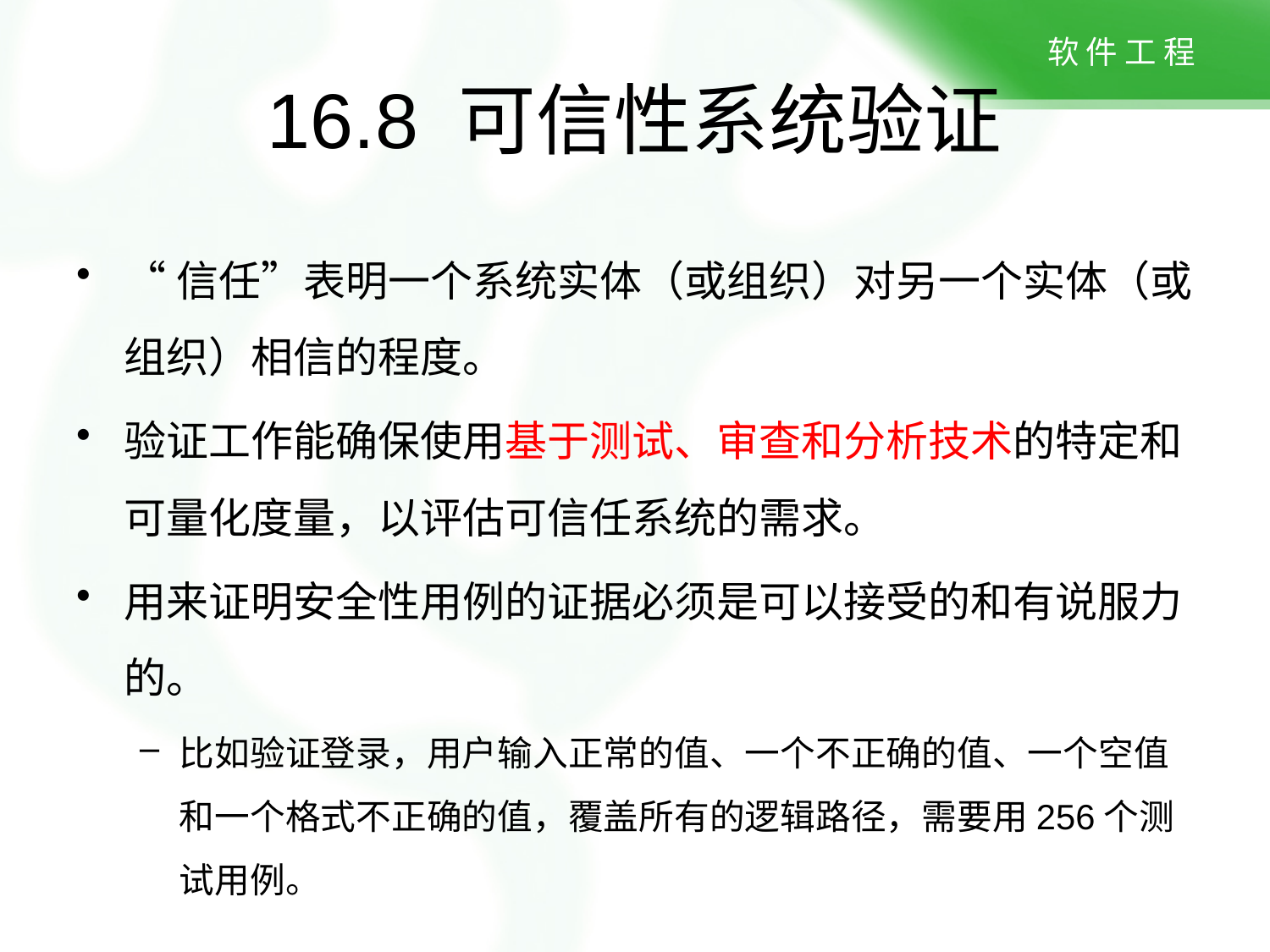

# 16.8 可信性系统验证
“信任”表明一个系统实体（或组织）对另一个实体（或组织）相信的程度。
验证工作能确保使用基于测试、审查和分析技术的特定和可量化度量，以评估可信任系统的需求。
用来证明安全性用例的证据必须是可以接受的和有说服力的。
比如验证登录，用户输入正常的值、一个不正确的值、一个空值和一个格式不正确的值，覆盖所有的逻辑路径，需要用256个测试用例。